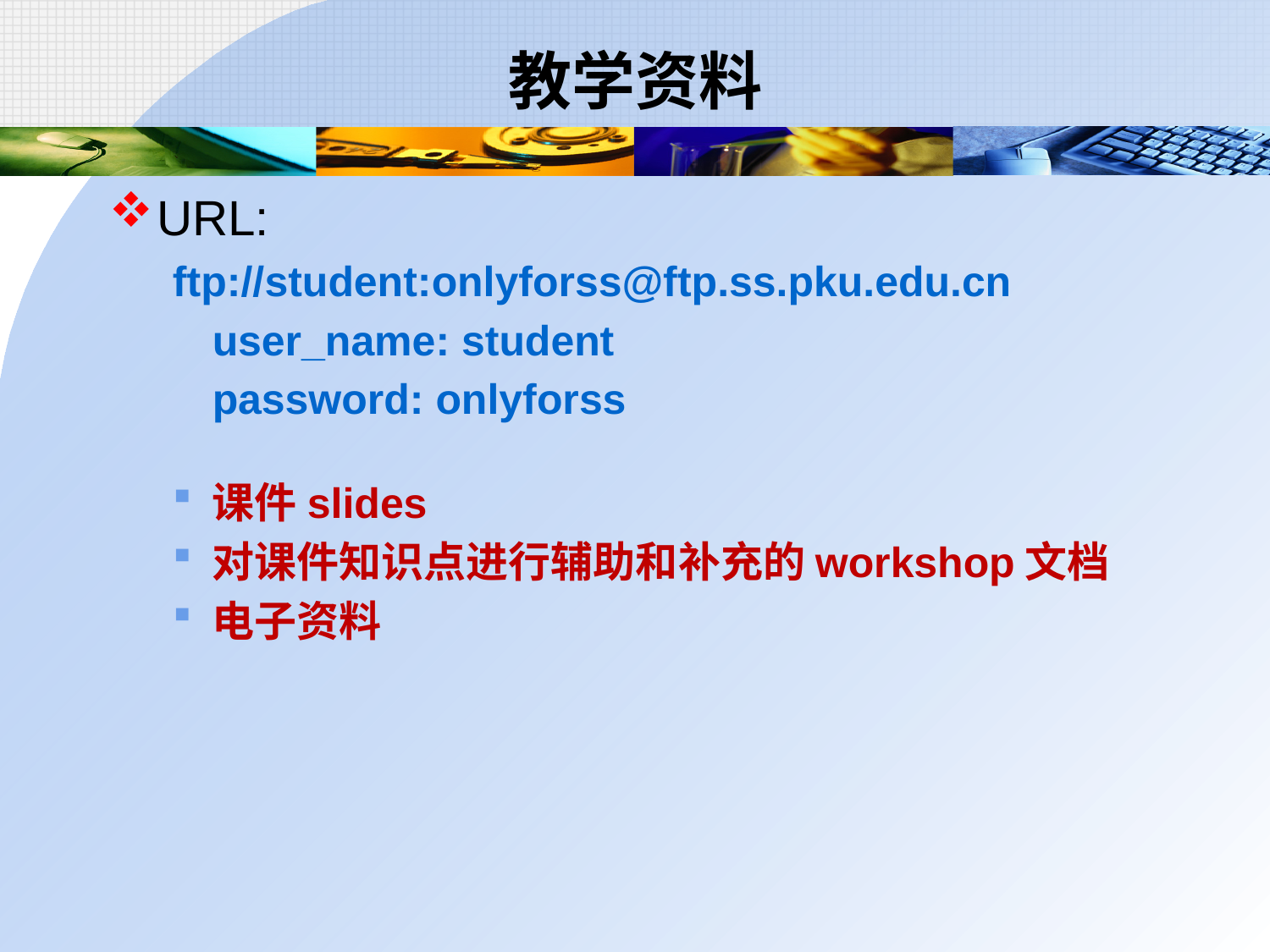

# 教学资料
URL:
ftp://student:onlyforss@ftp.ss.pku.edu.cn
	user_name: student
	password: onlyforss

课件slides
对课件知识点进行辅助和补充的workshop文档
电子资料